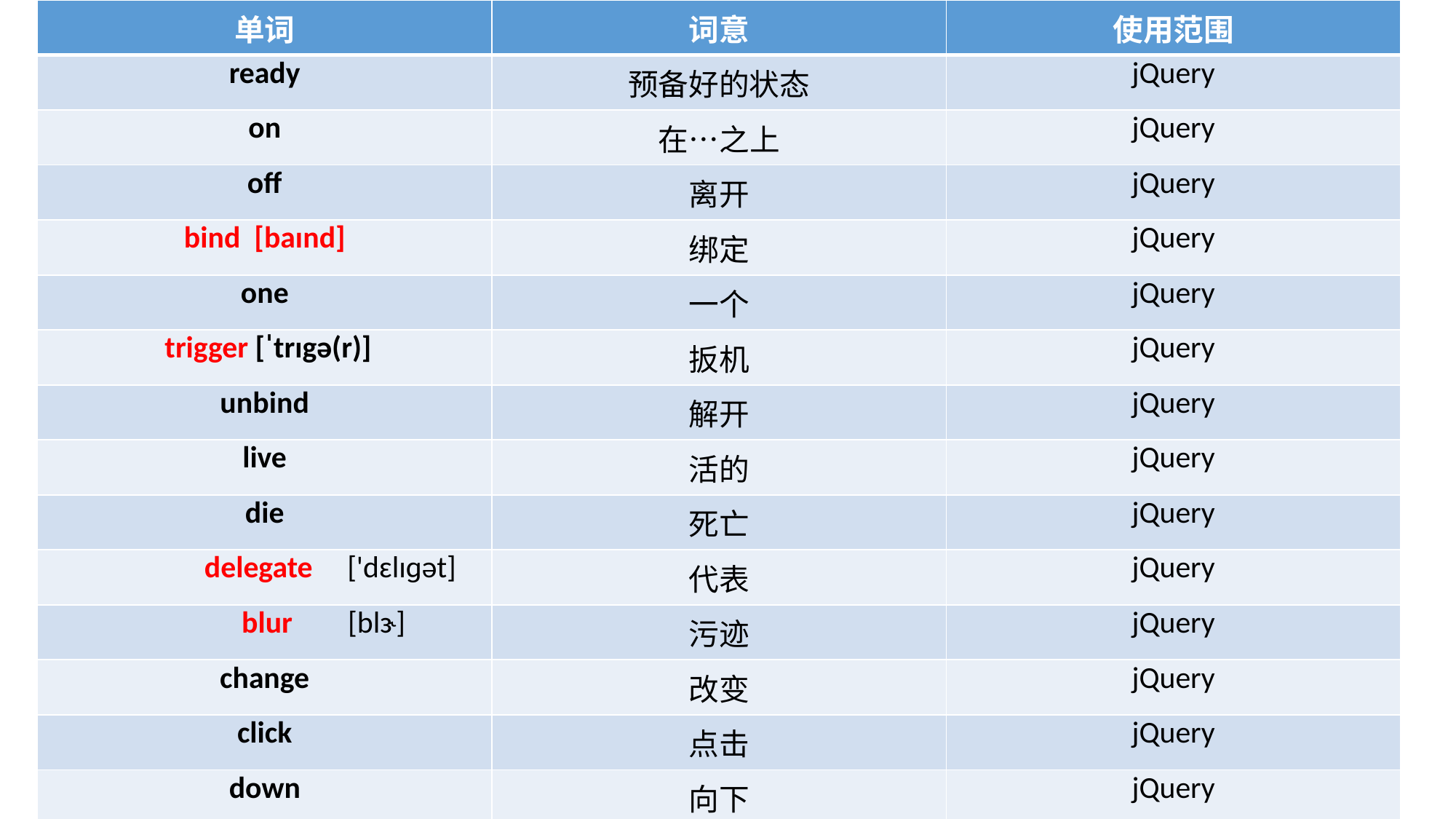

| 单词 | 词意 | 使用范围 |
| --- | --- | --- |
| ready | 预备好的状态 | jQuery |
| on | 在…之上 | jQuery |
| off | 离开 | jQuery |
| bind [baɪnd] | 绑定 | jQuery |
| one | 一个 | jQuery |
| trigger [ˈtrɪgə(r)] | 扳机 | jQuery |
| unbind | 解开 | jQuery |
| live | 活的 | jQuery |
| die | 死亡 | jQuery |
| delegate ['dɛlɪɡət] | 代表 | jQuery |
| blur [blɝ] | 污迹 | jQuery |
| change | 改变 | jQuery |
| click | 点击 | jQuery |
| down | 向下 | jQuery |
| press | 按 | jQuery |